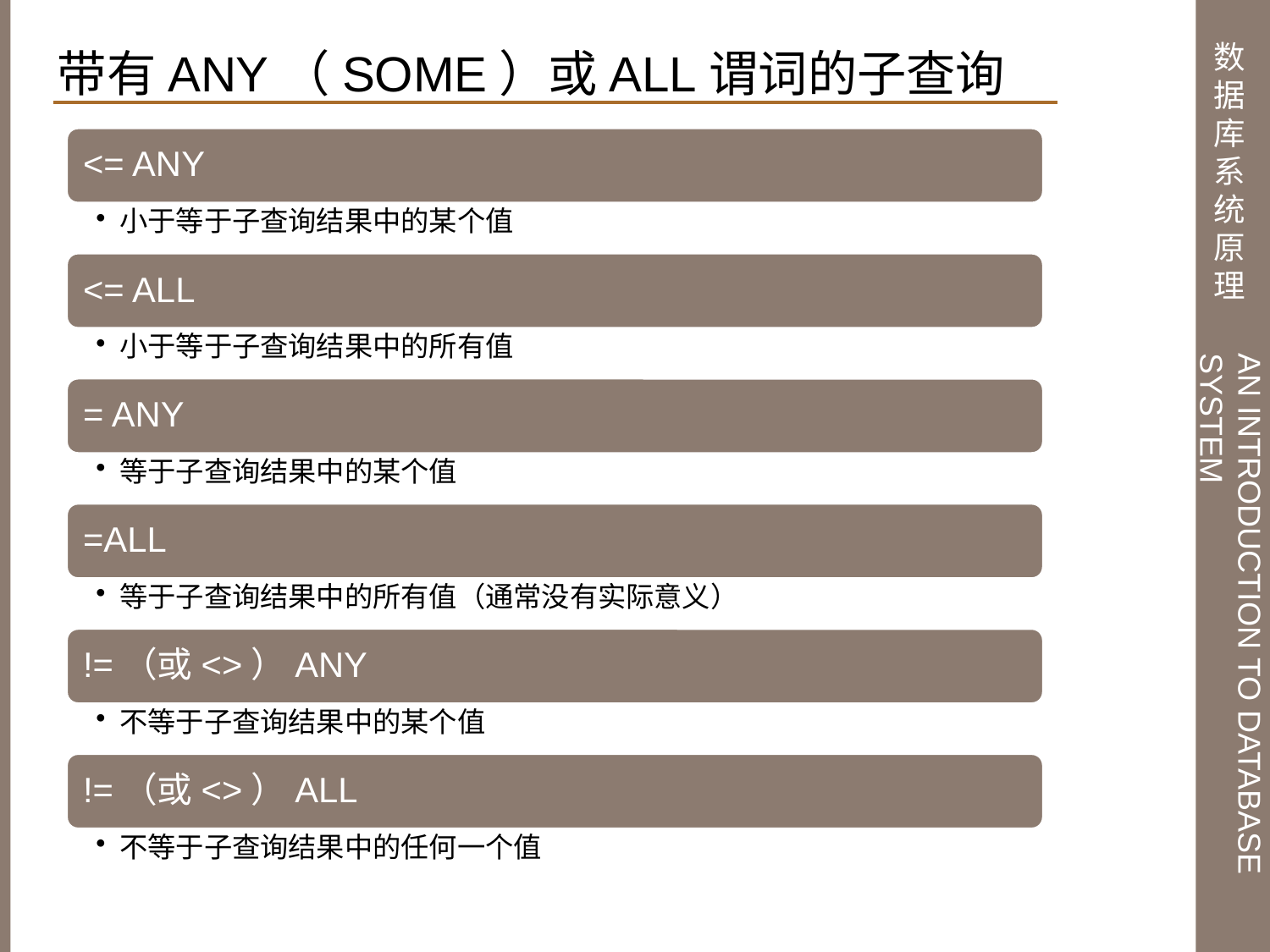

带有ANY（SOME）或ALL谓词的子查询
<= ANY
小于等于子查询结果中的某个值
<= ALL
小于等于子查询结果中的所有值
= ANY
等于子查询结果中的某个值
=ALL
等于子查询结果中的所有值（通常没有实际意义）
!=（或<>）ANY
不等于子查询结果中的某个值
!=（或<>）ALL
不等于子查询结果中的任何一个值